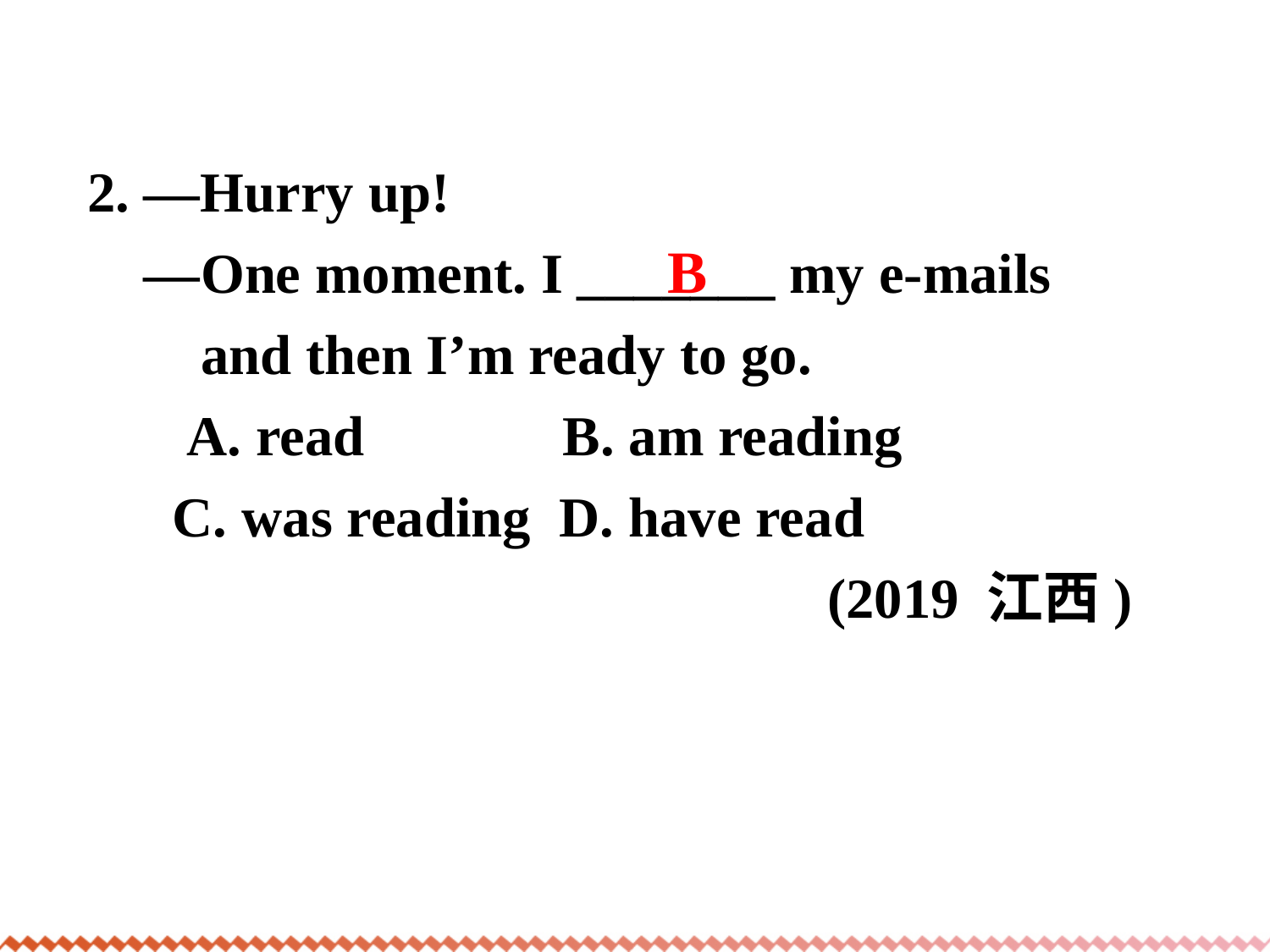

2. —Hurry up!
    —One moment. I _______ my e-mails
        and then I’m ready to go.
       A. read              B. am reading
      C. was reading  D. have read
 (2019 江西)
B